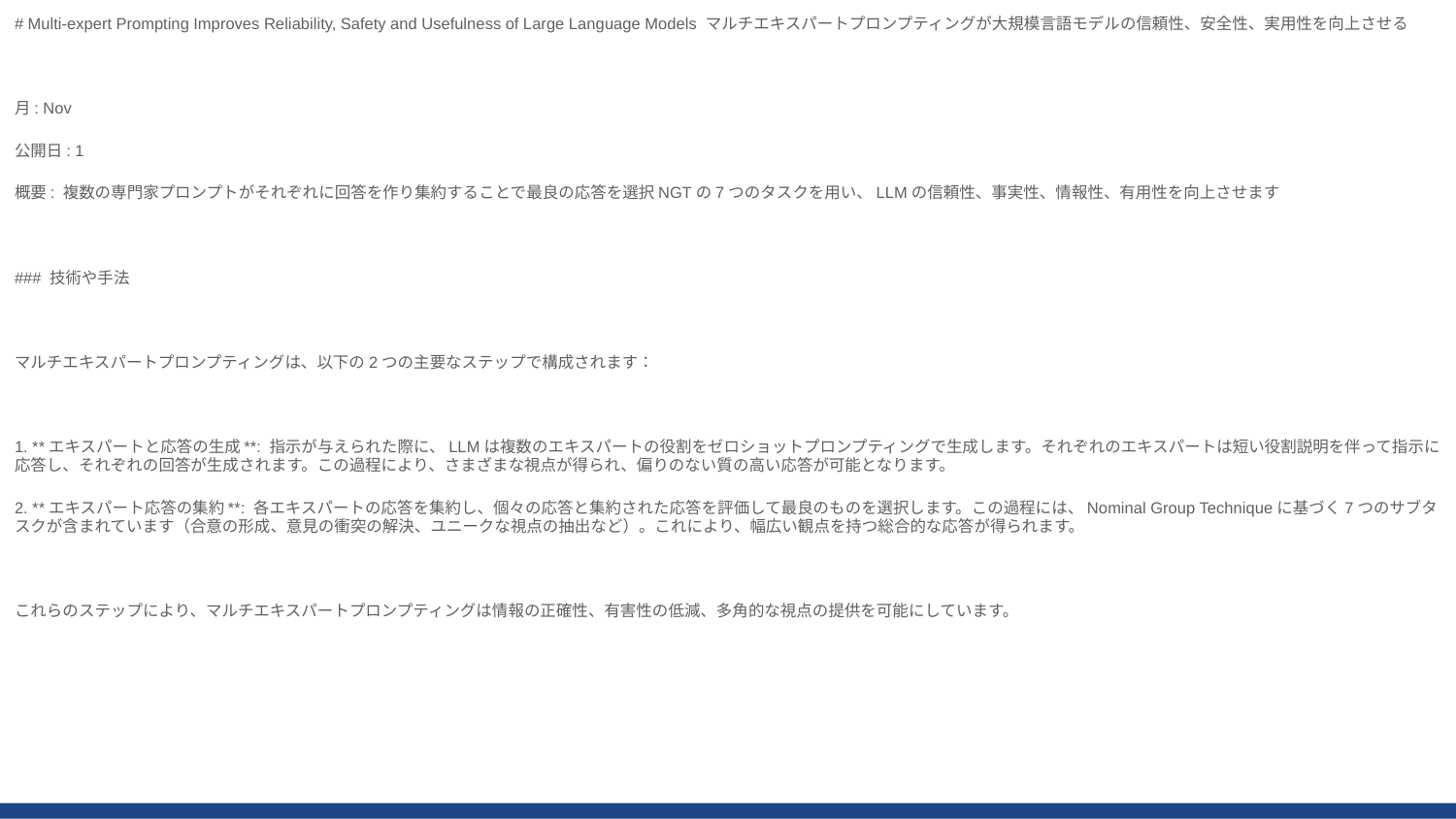

# Multi-expert Prompting Improves Reliability, Safety and Usefulness of Large Language Models マルチエキスパートプロンプティングが大規模言語モデルの信頼性、安全性、実用性を向上させる

月: Nov
公開日: 1
概要: 複数の専門家プロンプトがそれぞれに回答を作り集約することで最良の応答を選択NGTの7つのタスクを用い、LLMの信頼性、事実性、情報性、有用性を向上させます

### 技術や手法

マルチエキスパートプロンプティングは、以下の2つの主要なステップで構成されます：

1. **エキスパートと応答の生成**: 指示が与えられた際に、LLMは複数のエキスパートの役割をゼロショットプロンプティングで生成します。それぞれのエキスパートは短い役割説明を伴って指示に応答し、それぞれの回答が生成されます。この過程により、さまざまな視点が得られ、偏りのない質の高い応答が可能となります。
2. **エキスパート応答の集約**: 各エキスパートの応答を集約し、個々の応答と集約された応答を評価して最良のものを選択します。この過程には、Nominal Group Techniqueに基づく7つのサブタスクが含まれています（合意の形成、意見の衝突の解決、ユニークな視点の抽出など）。これにより、幅広い観点を持つ総合的な応答が得られます。

これらのステップにより、マルチエキスパートプロンプティングは情報の正確性、有害性の低減、多角的な視点の提供を可能にしています。